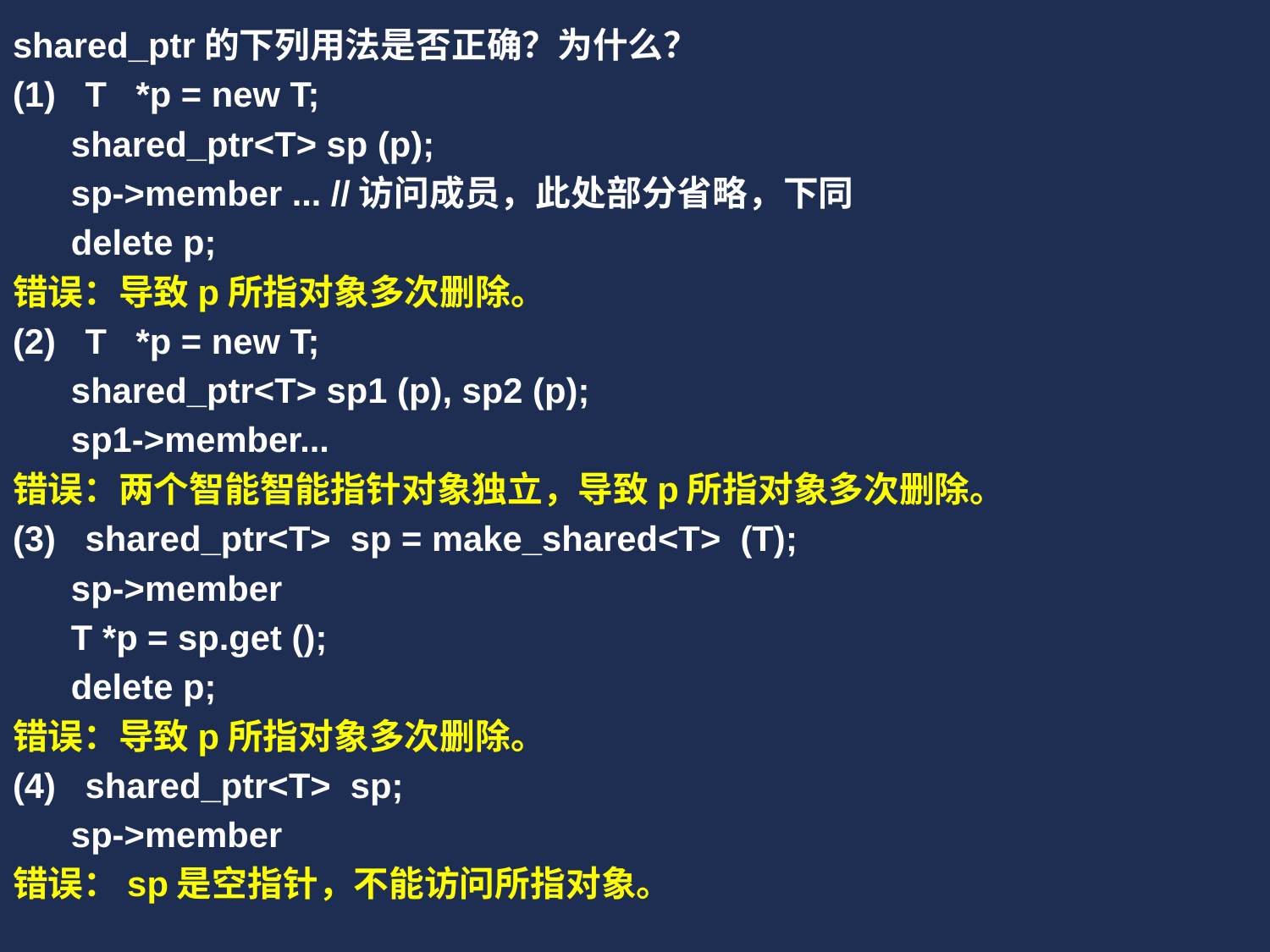

shared_ptr的下列用法是否正确？为什么？
(1)   T   *p = new T;
      shared_ptr<T> sp (p);
      sp->member ... //访问成员，此处部分省略，下同
      delete p;
错误：导致p所指对象多次删除。
(2)   T   *p = new T;
      shared_ptr<T> sp1 (p), sp2 (p);
      sp1->member...
错误：两个智能智能指针对象独立，导致p所指对象多次删除。
(3)   shared_ptr<T>  sp = make_shared<T>  (T);
      sp->member
      T *p = sp.get ();
      delete p;
错误：导致p所指对象多次删除。
(4)   shared_ptr<T>  sp;
      sp->member
错误：sp是空指针，不能访问所指对象。